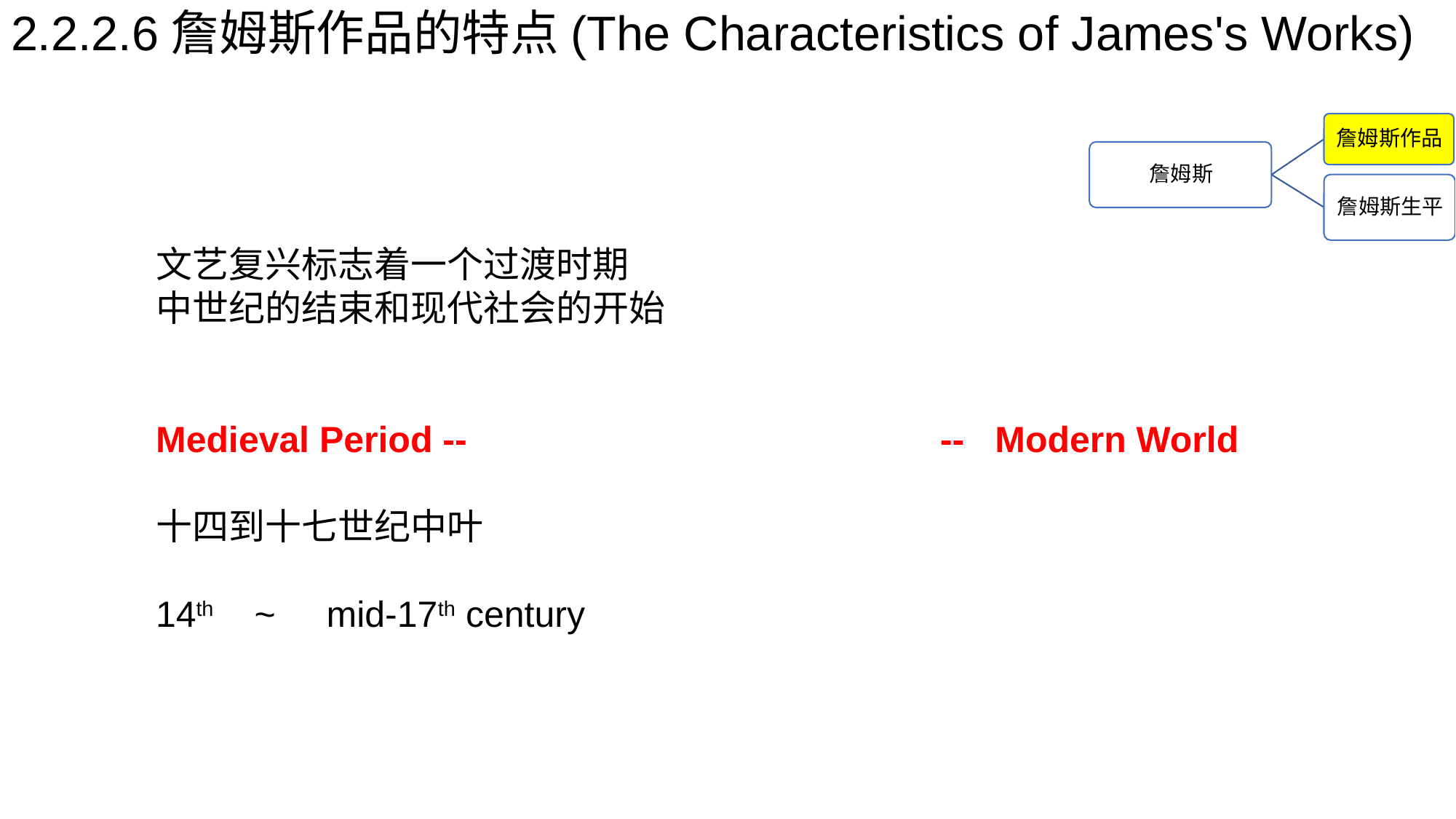

# 2.2.2.6詹姆斯作品的特点(The Characteristics of James's Works)
詹姆斯

詹姆斯作品

詹姆斯生平
文艺复兴标志着一个过渡时期
中世纪的结束和现代社会的开始

Medieval Period -- 					  --   Modern World

十四到十七世纪中叶

14th    ~     mid-17th century